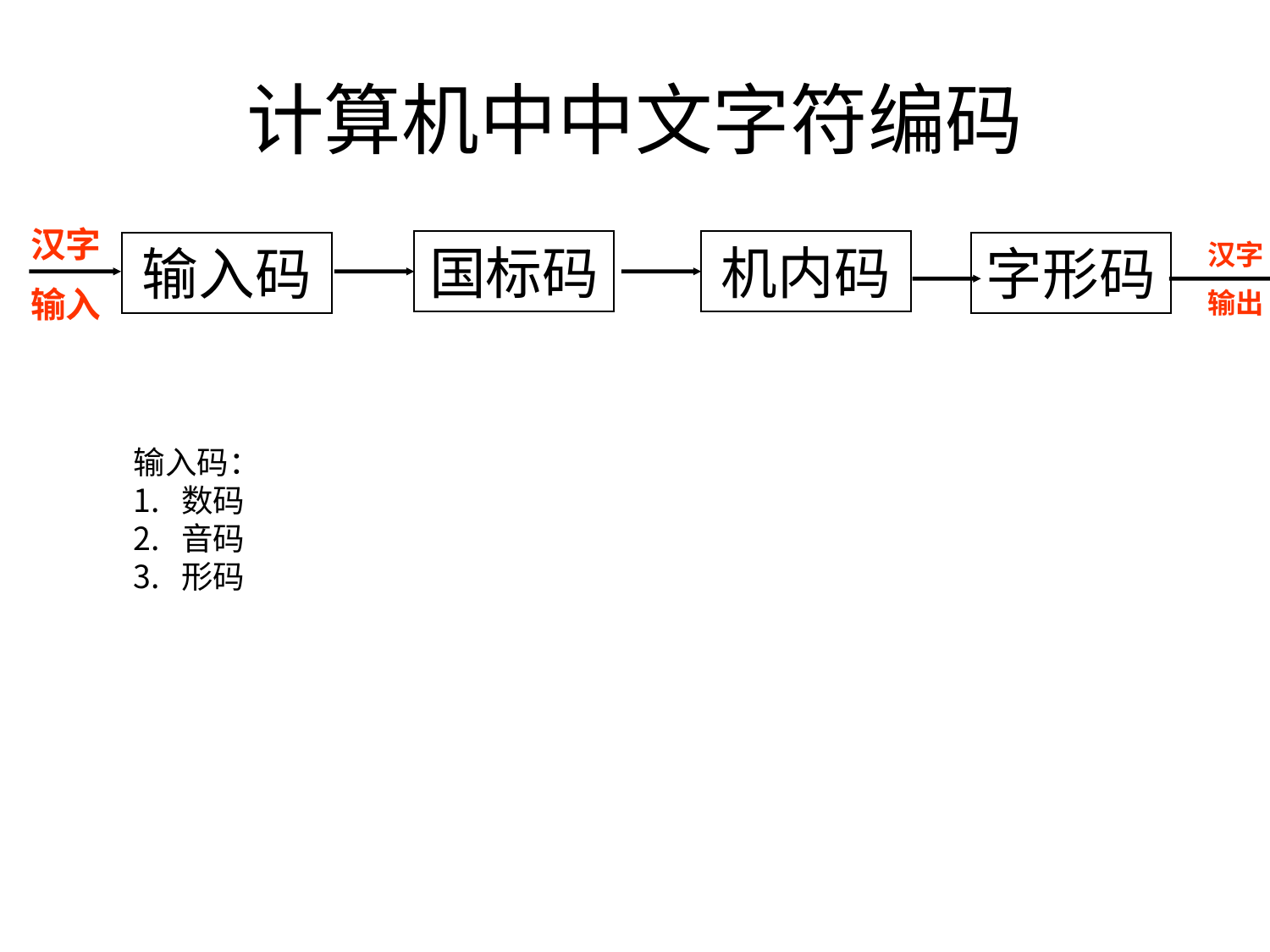

# 计算机中中文字符编码
汉字
输入
国标码
机内码
汉字
输出
输入码
字形码

输入码：
数码
音码
形码